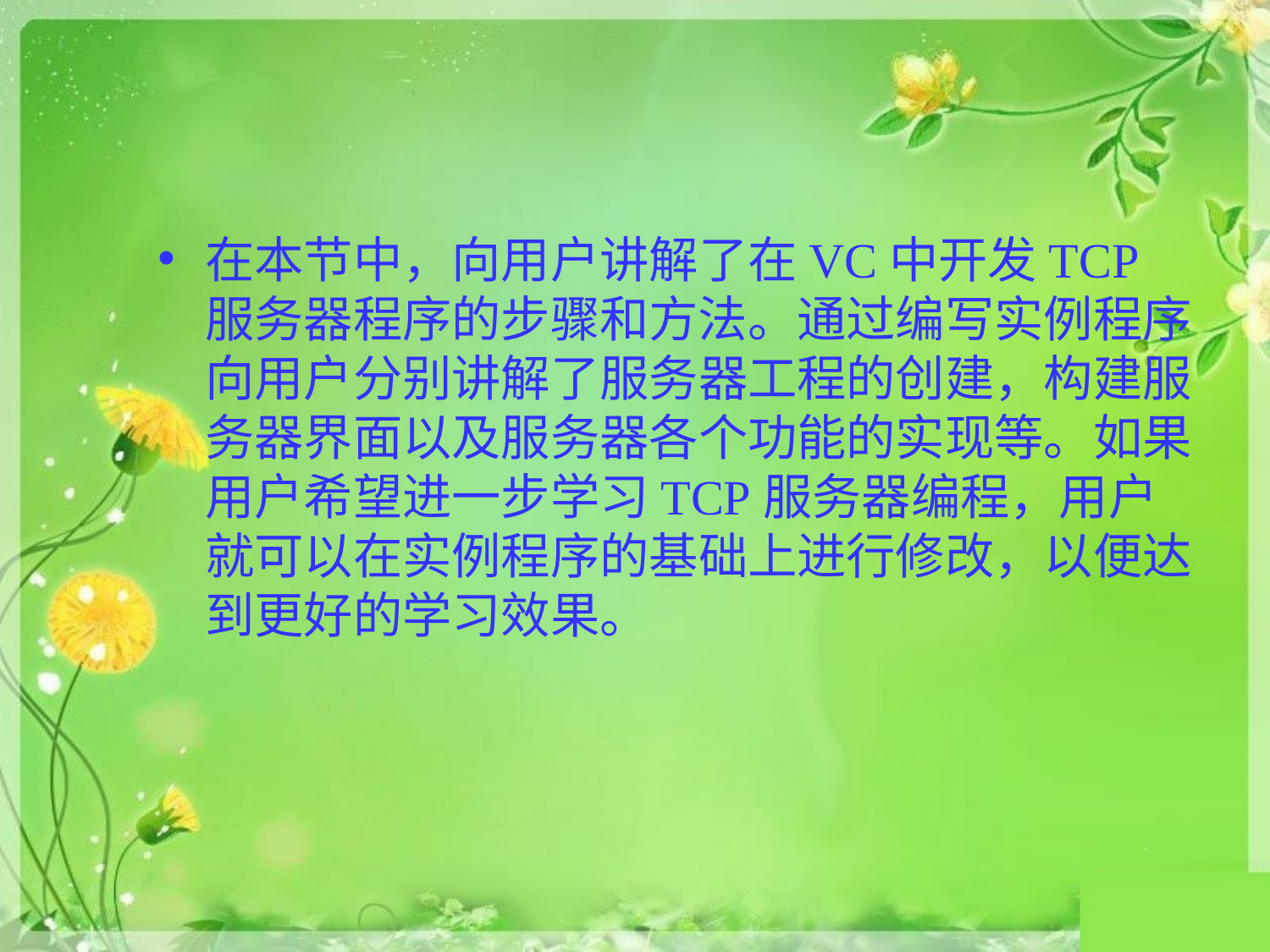

#
在本节中，向用户讲解了在VC中开发TCP服务器程序的步骤和方法。通过编写实例程序向用户分别讲解了服务器工程的创建，构建服务器界面以及服务器各个功能的实现等。如果用户希望进一步学习TCP服务器编程，用户就可以在实例程序的基础上进行修改，以便达到更好的学习效果。